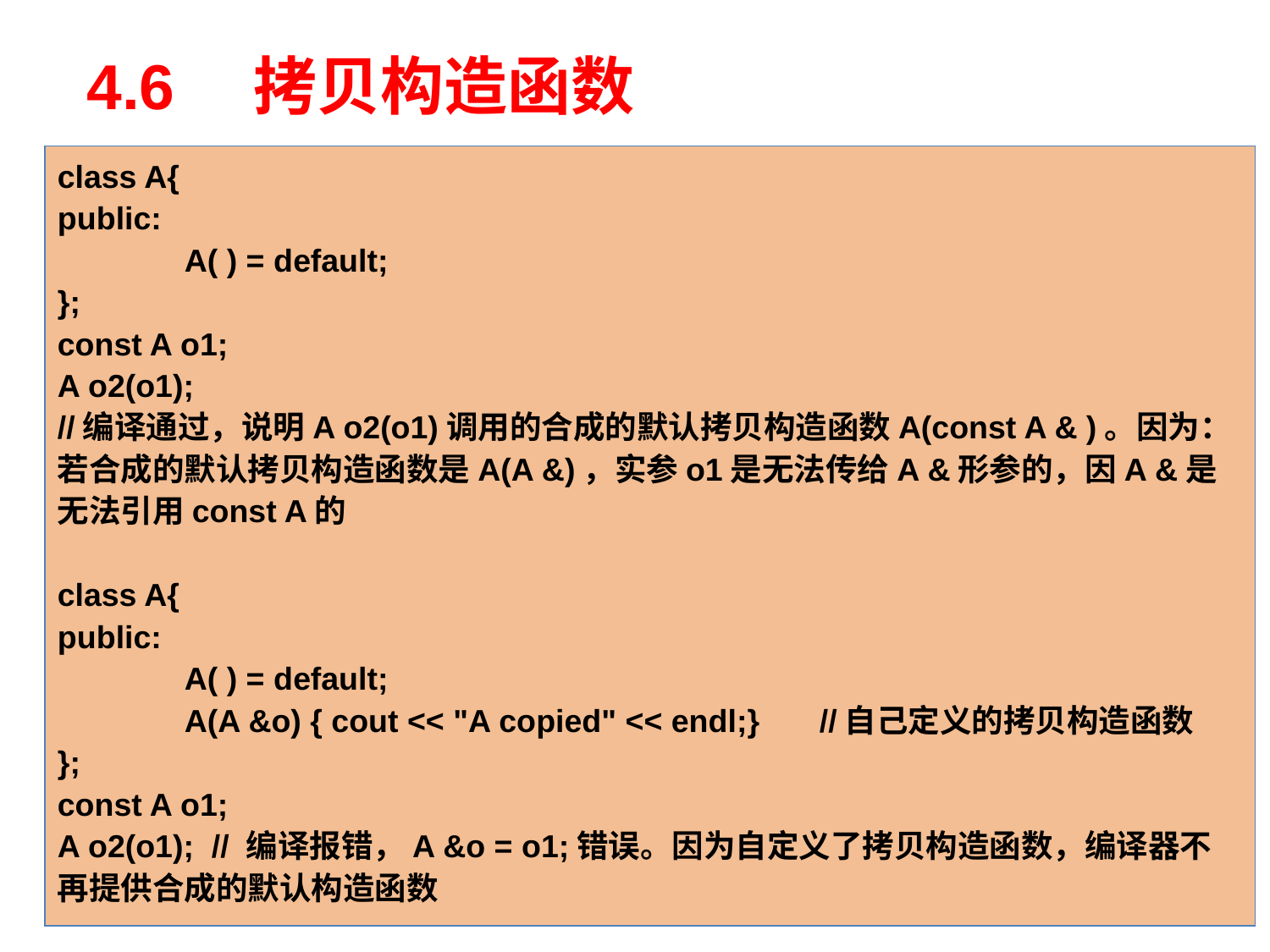

# 4.6　拷贝构造函数
class A{
public:
	A( ) = default;
};
const A o1;
A o2(o1);
//编译通过，说明A o2(o1)调用的合成的默认拷贝构造函数A(const A & )。因为：若合成的默认拷贝构造函数是A(A &)，实参o1是无法传给A &形参的，因A &是无法引用const A的

class A{
public:
	A( ) = default;
	A(A &o) { cout << "A copied" << endl;} 	//自己定义的拷贝构造函数
};
const A o1;
A o2(o1);  // 编译报错，A &o = o1;错误。因为自定义了拷贝构造函数，编译器不再提供合成的默认构造函数